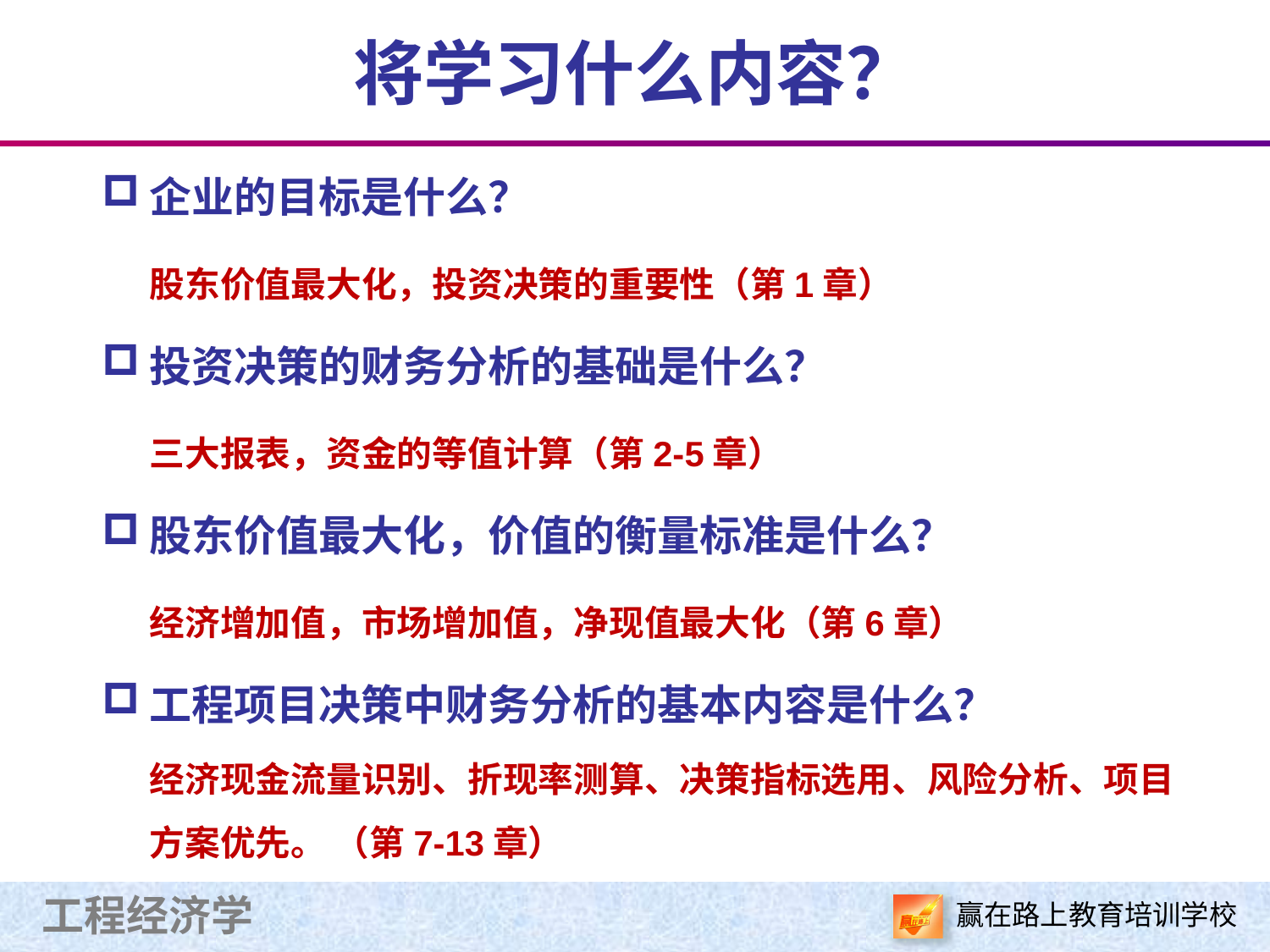

# 将学习什么内容？
企业的目标是什么？
	股东价值最大化，投资决策的重要性（第1章）
投资决策的财务分析的基础是什么？
	三大报表，资金的等值计算（第2-5章）
股东价值最大化，价值的衡量标准是什么？
	经济增加值，市场增加值，净现值最大化（第6章）
工程项目决策中财务分析的基本内容是什么？
	经济现金流量识别、折现率测算、决策指标选用、风险分析、项目方案优先。 （第7-13章）